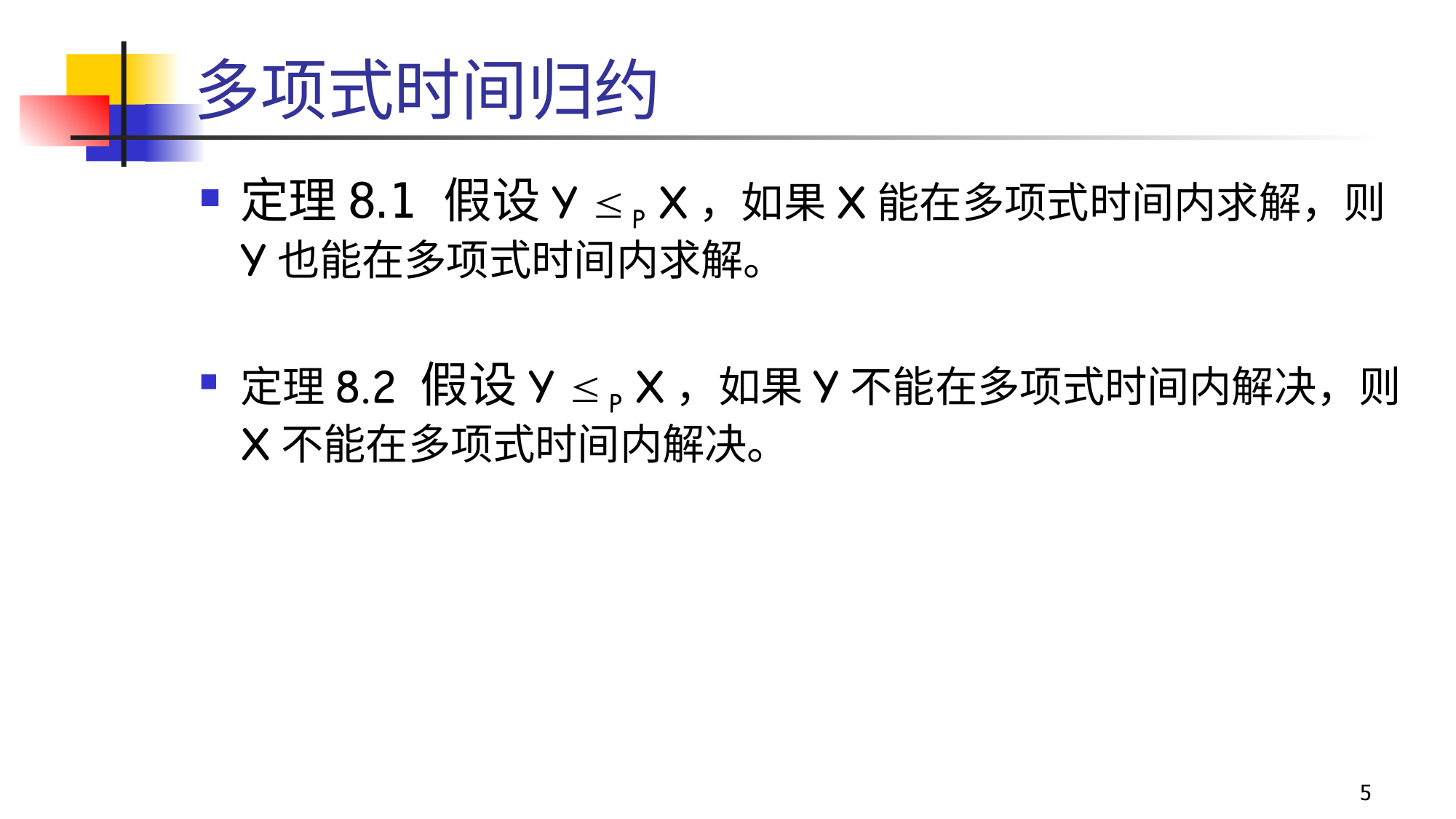

# 多项式时间归约
定理8.1 假设Y ≤ P X，如果X能在多项式时间内求解，则Y也能在多项式时间内求解。

定理8.2 假设Y ≤ P X，如果Y不能在多项式时间内解决，则X不能在多项式时间内解决。
5